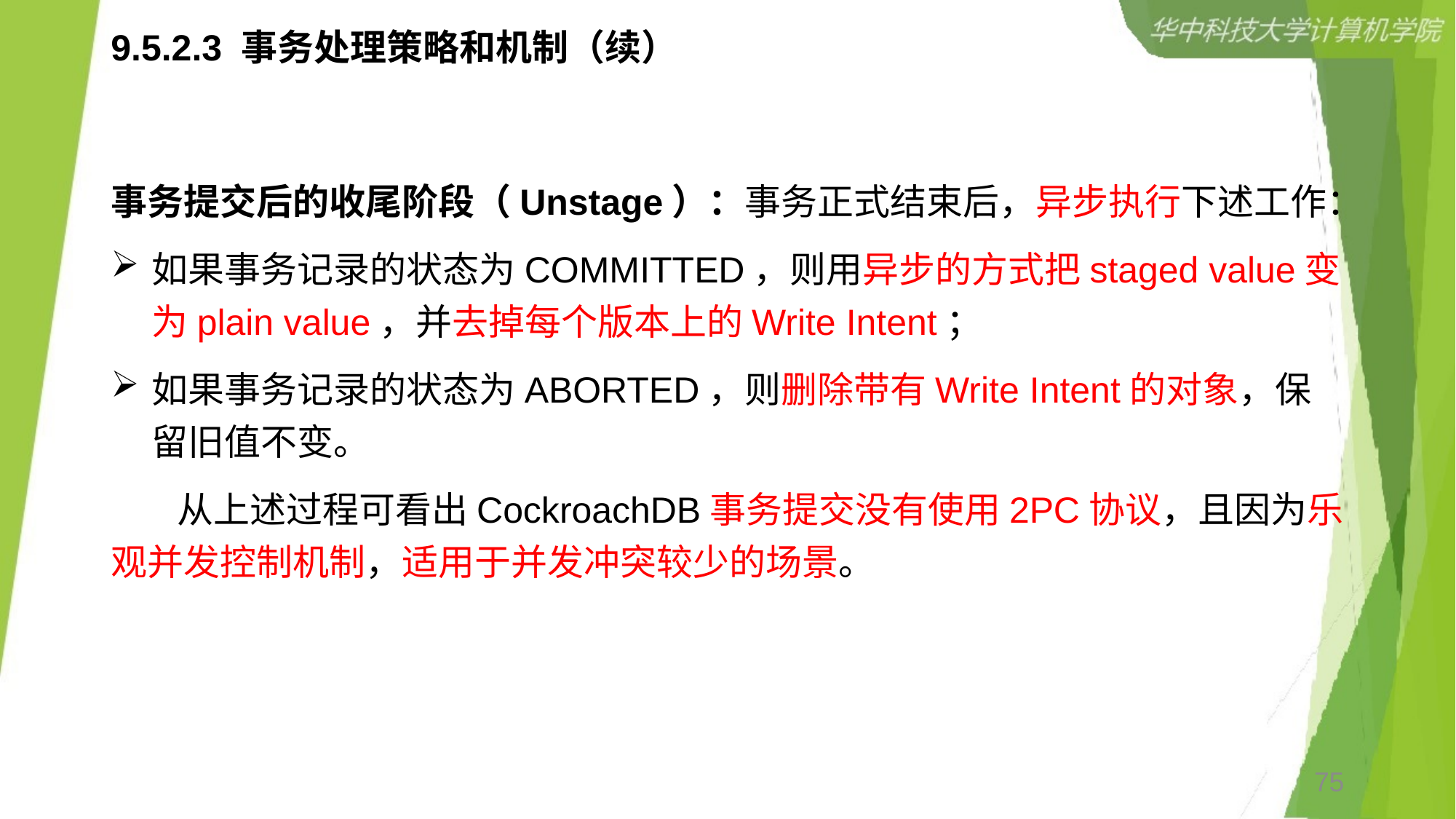

# 9.5.2.3 事务处理策略和机制（续）
事务提交后的收尾阶段（Unstage）：事务正式结束后，异步执行下述工作：
如果事务记录的状态为COMMITTED，则用异步的方式把staged value变为plain value，并去掉每个版本上的Write Intent；
如果事务记录的状态为ABORTED，则删除带有Write Intent的对象，保留旧值不变。
       从上述过程可看出CockroachDB事务提交没有使用2PC协议，且因为乐观并发控制机制，适用于并发冲突较少的场景。
75